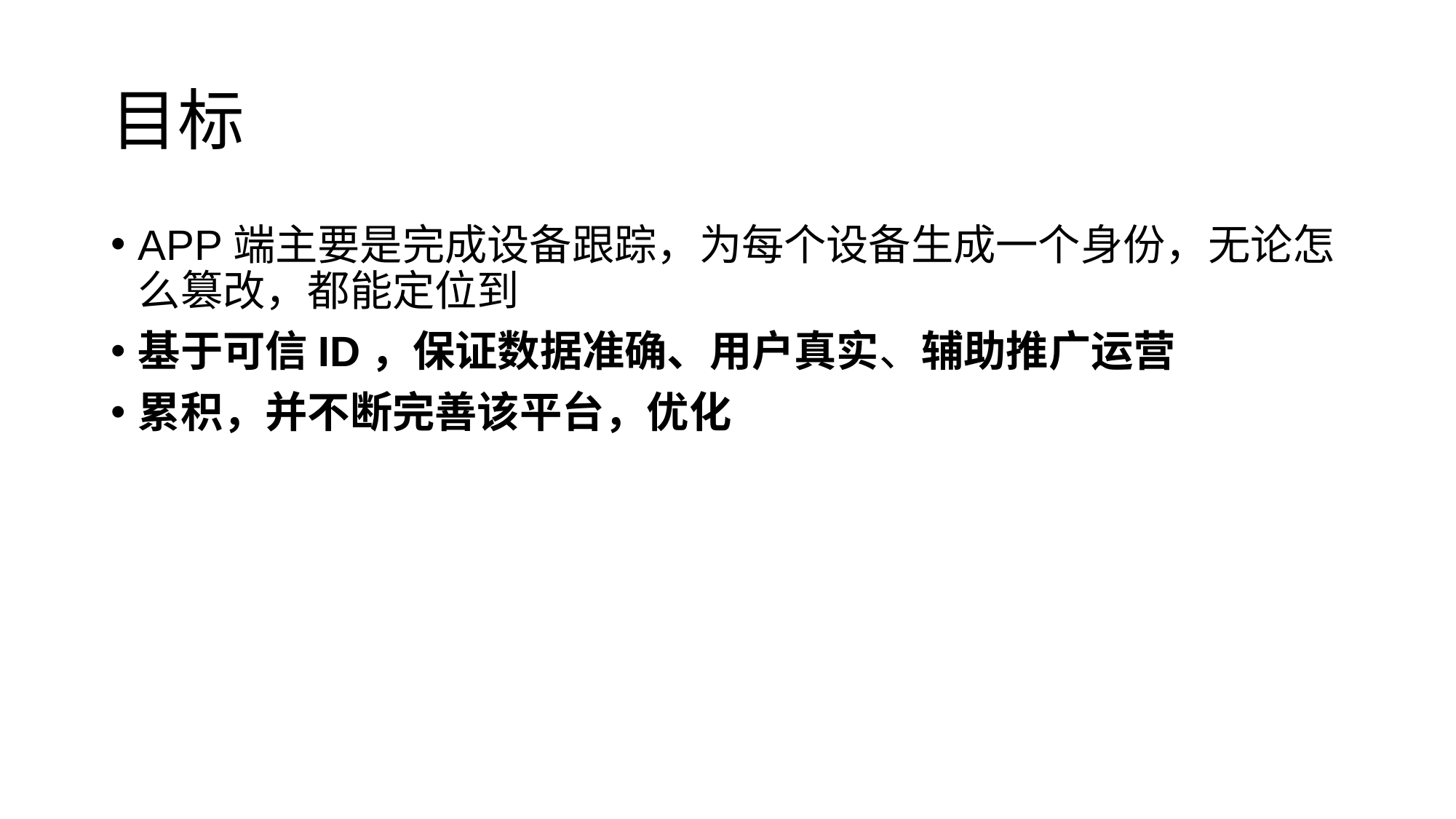

# 目标
APP端主要是完成设备跟踪，为每个设备生成一个身份，无论怎么篡改，都能定位到
基于可信ID，保证数据准确、用户真实、辅助推广运营
累积，并不断完善该平台，优化